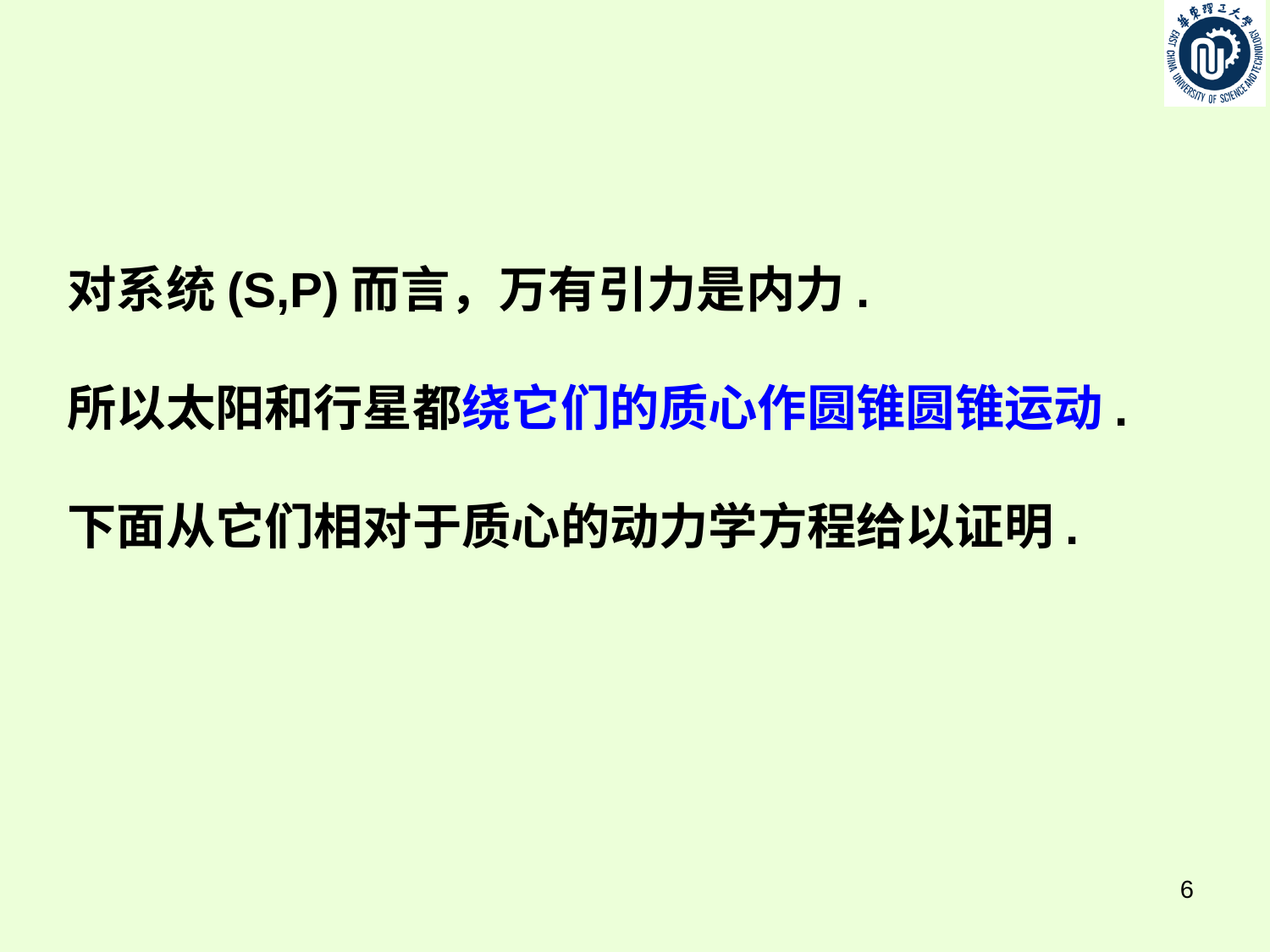

对系统(S,P)而言，万有引力是内力.

所以太阳和行星都绕它们的质心作圆锥圆锥运动.

下面从它们相对于质心的动力学方程给以证明.
6